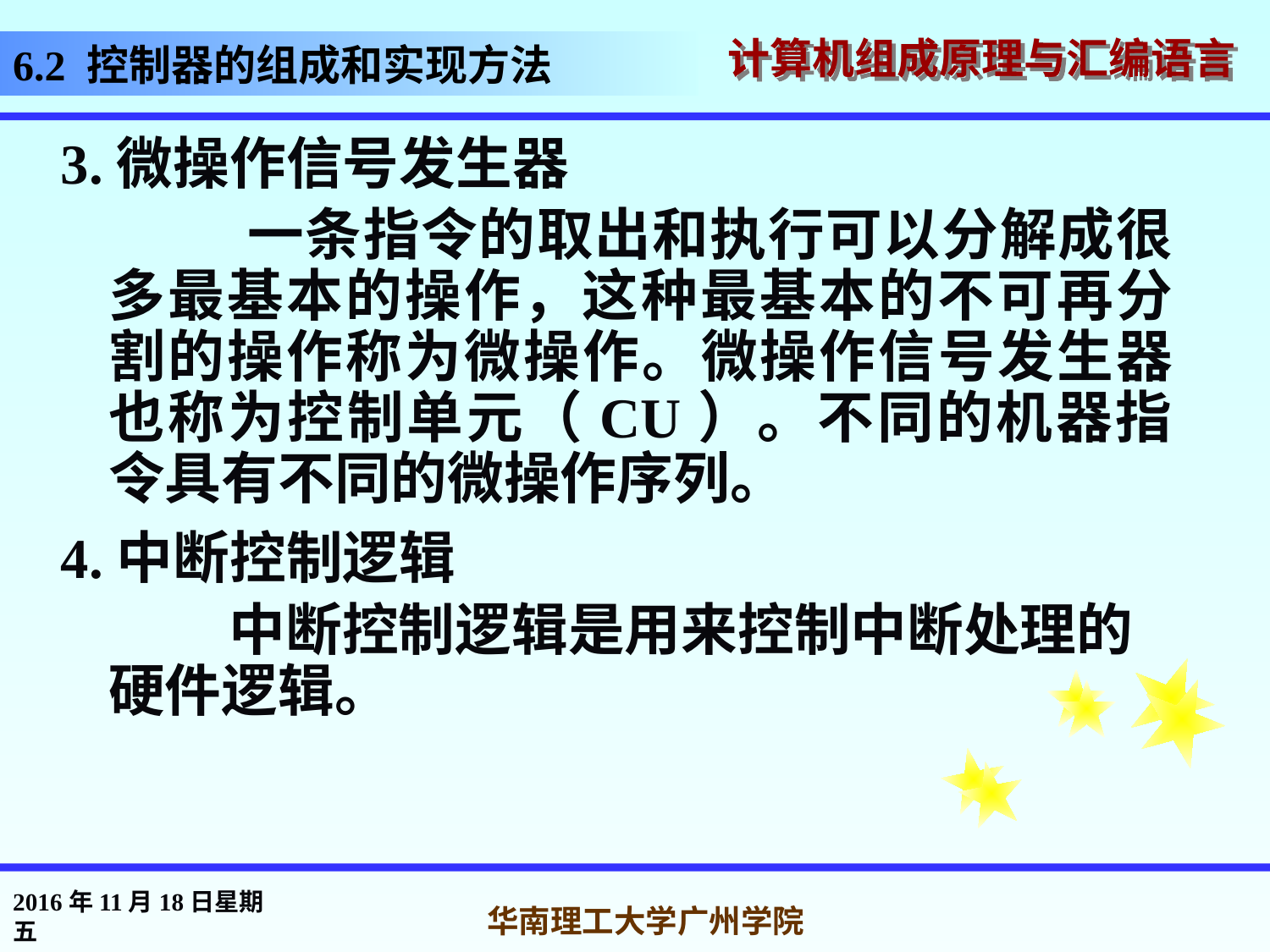

# 6.2 控制器的组成和实现方法
3.微操作信号发生器
            一条指令的取出和执行可以分解成很多最基本的操作，这种最基本的不可再分割的操作称为微操作。微操作信号发生器也称为控制单元（CU）。不同的机器指令具有不同的微操作序列。
4.中断控制逻辑
            中断控制逻辑是用来控制中断处理的硬件逻辑。
2016年11月18日星期五
华南理工大学广州学院